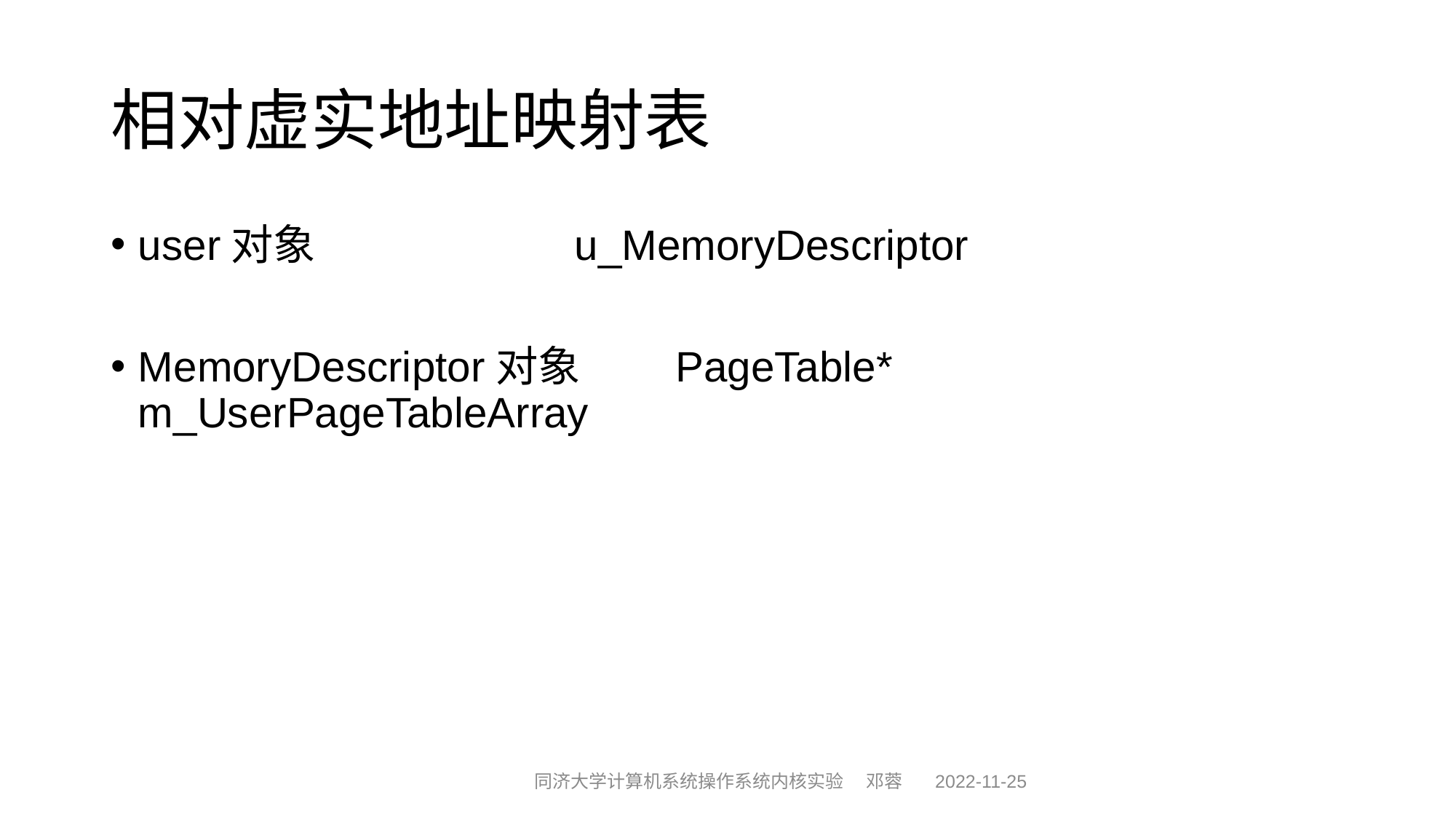

# 相对虚实地址映射表
user对象   			u_MemoryDescriptor

MemoryDescriptor对象         PageTable*    m_UserPageTableArray
同济大学计算机系统操作系统内核实验    邓蓉     2022-11-25